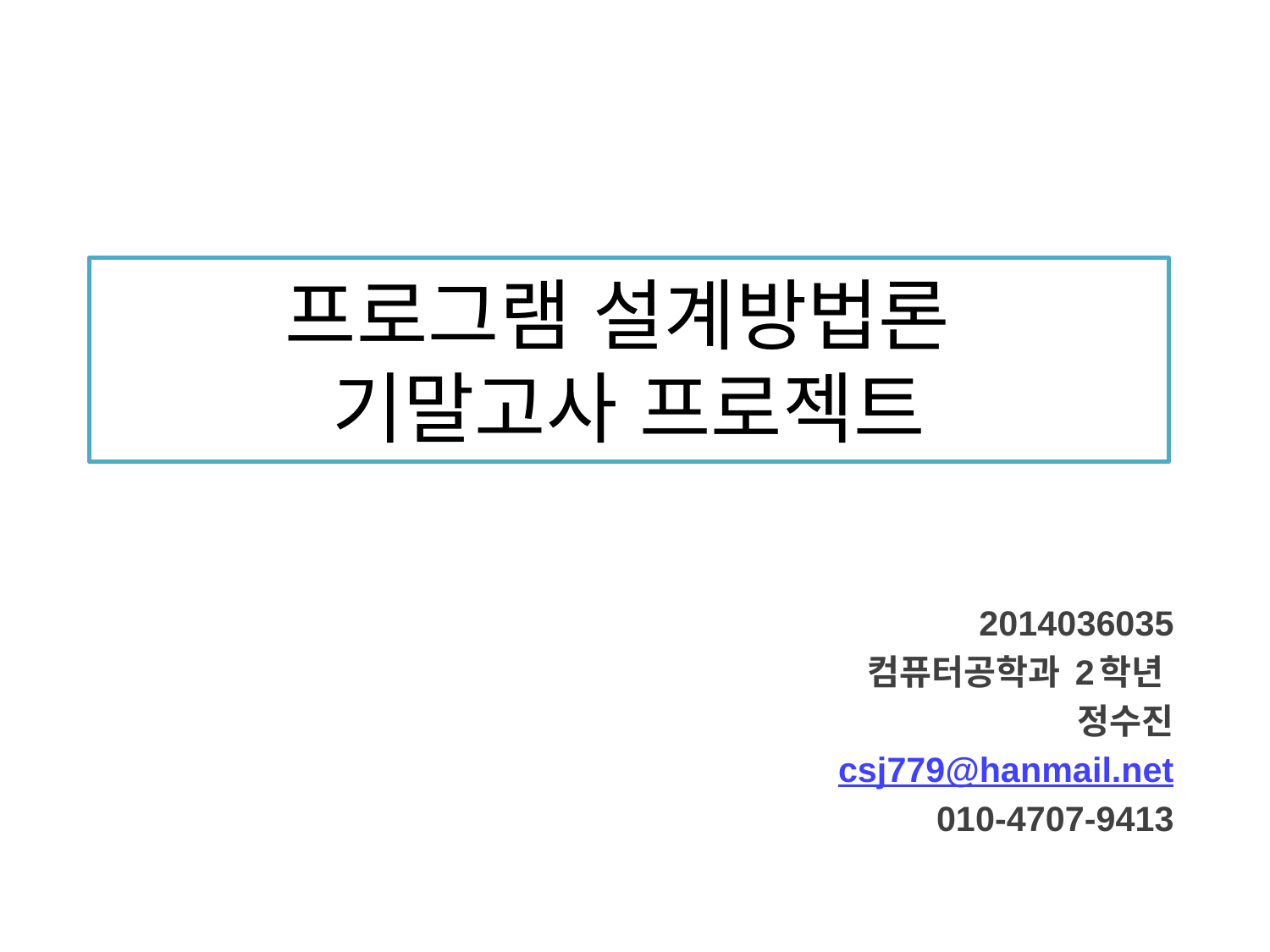

# 프로그램 설계방법론 기말고사 프로젝트

2014036035
컴퓨터공학과 2학년
정수진
csj779@hanmail.net
010-4707-9413